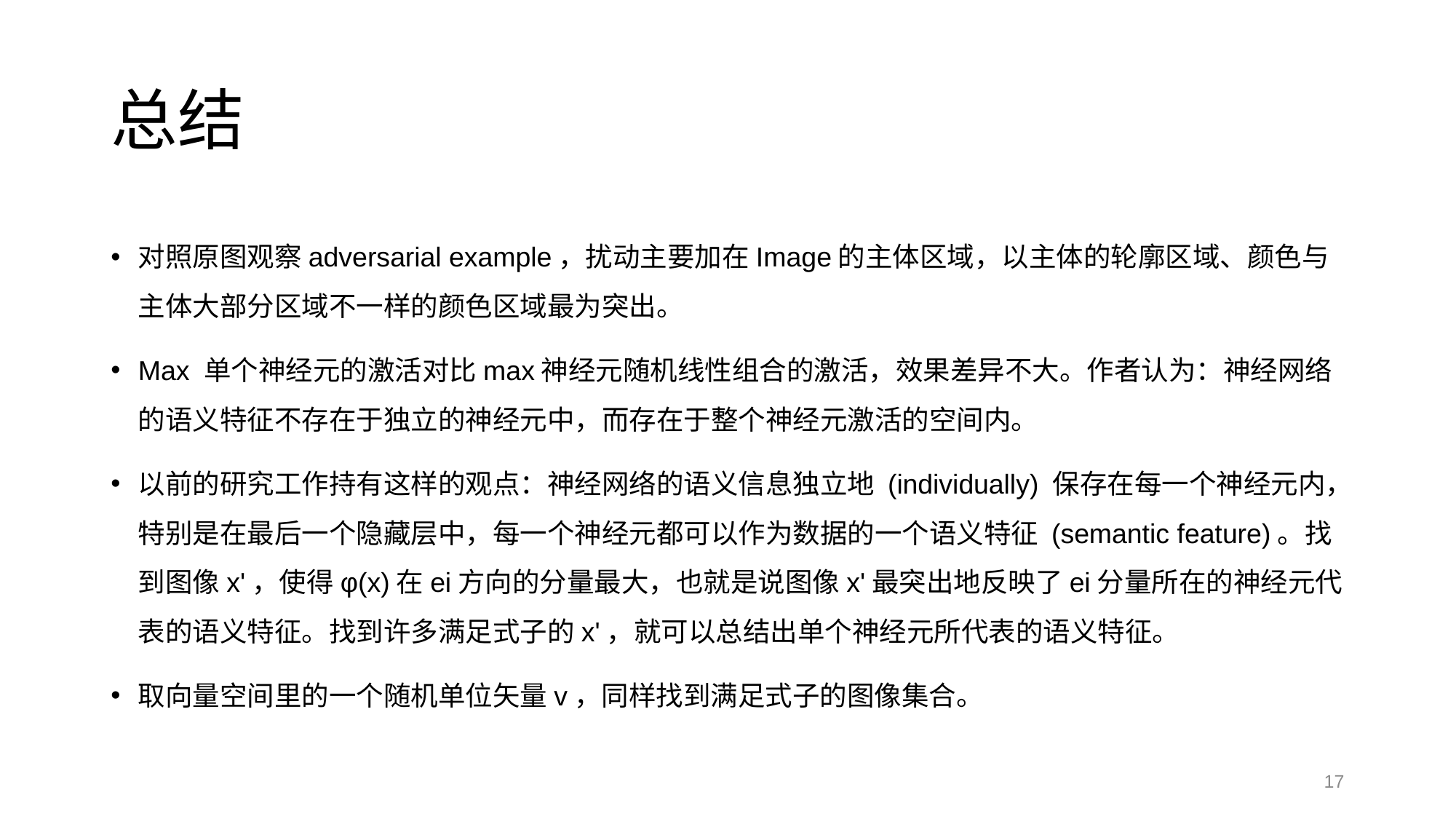

# 总结
对照原图观察adversarial example，扰动主要加在Image的主体区域，以主体的轮廓区域、颜色与主体大部分区域不一样的颜色区域最为突出。
Max 单个神经元的激活对比max神经元随机线性组合的激活，效果差异不大。作者认为：神经网络的语义特征不存在于独立的神经元中，而存在于整个神经元激活的空间内。
以前的研究工作持有这样的观点：神经网络的语义信息独立地 (individually) 保存在每一个神经元内，特别是在最后一个隐藏层中，每一个神经元都可以作为数据的一个语义特征 (semantic feature)。找到图像x'，使得φ(x)在ei方向的分量最大，也就是说图像x'最突出地反映了ei分量所在的神经元代表的语义特征。找到许多满足式子的x'，就可以总结出单个神经元所代表的语义特征。
取向量空间里的一个随机单位矢量v，同样找到满足式子的图像集合。
17